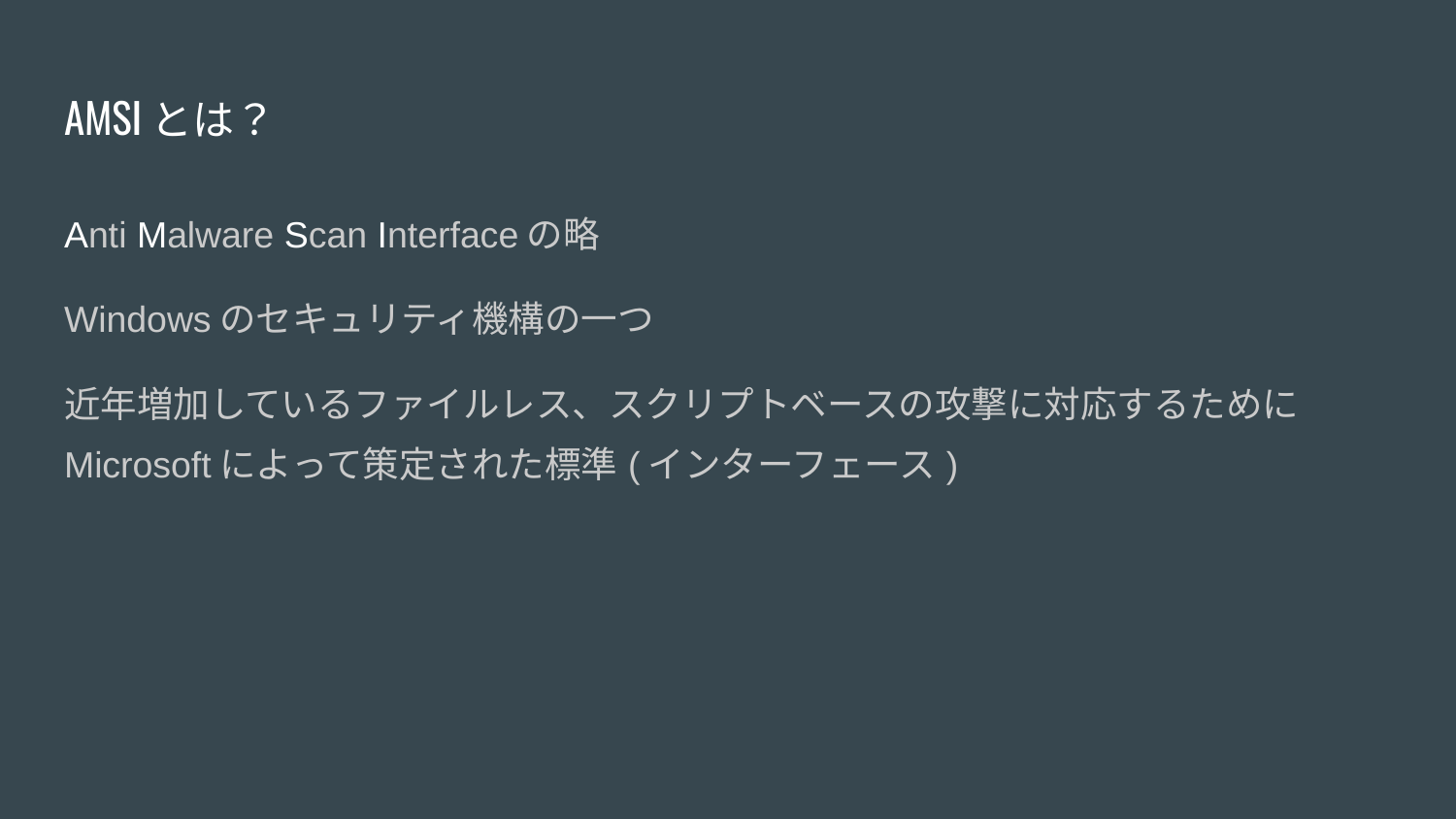

# AMSIとは？
Anti Malware Scan Interfaceの略
Windowsのセキュリティ機構の一つ
近年増加しているファイルレス、スクリプトベースの攻撃に対応するためにMicrosoftによって策定された標準(インターフェース)